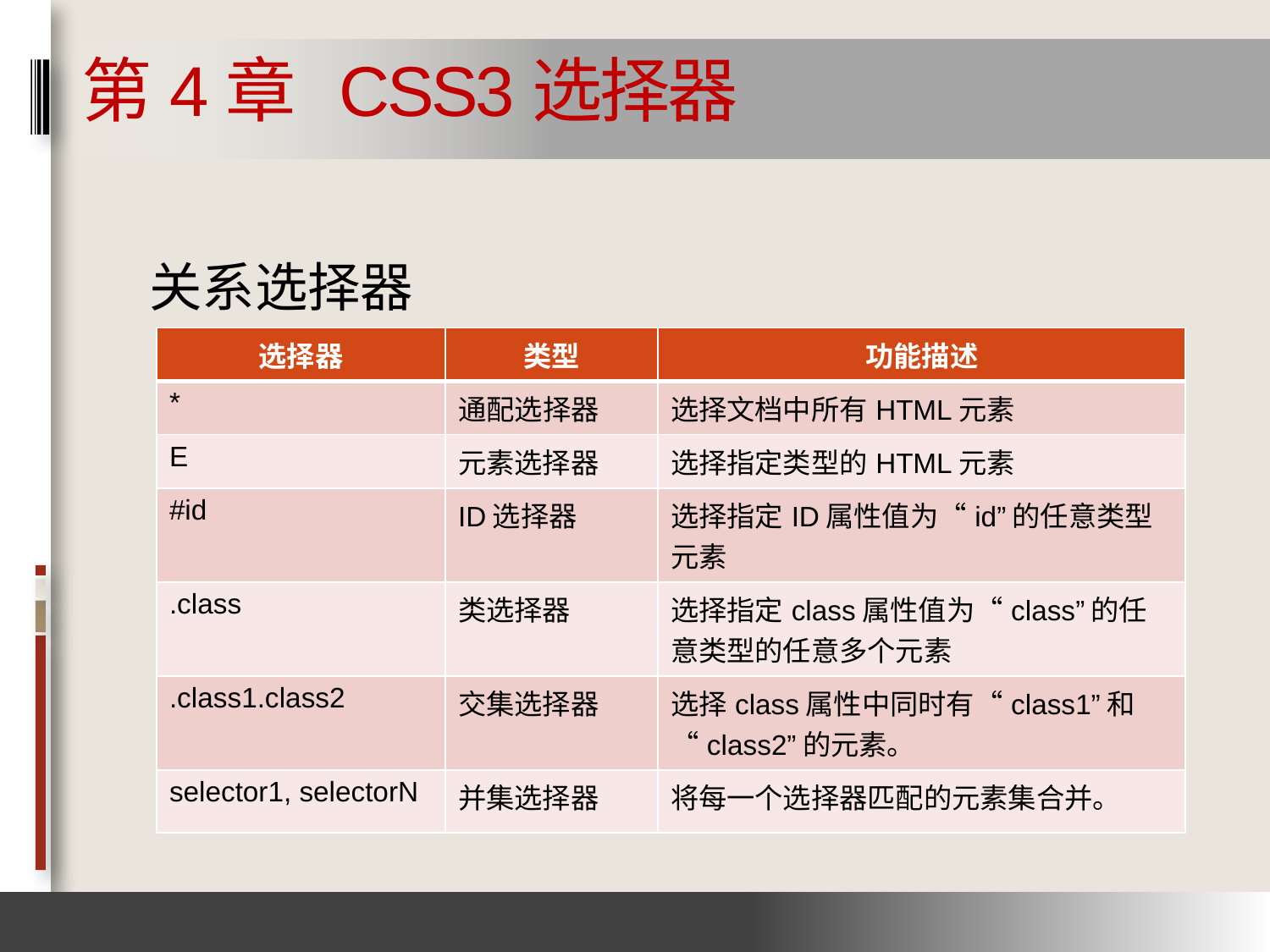

# 第4章  CSS3选择器
关系选择器

| 选择器 | 类型 | 功能描述 |
| --- | --- | --- |
| \* | 通配选择器 | 选择文档中所有HTML元素 |
| E | 元素选择器 | 选择指定类型的HTML元素 |
| #id | ID选择器 | 选择指定ID属性值为“id”的任意类型元素 |
| .class | 类选择器 | 选择指定class属性值为“class”的任意类型的任意多个元素 |
| .class1.class2 | 交集选择器 | 选择class属性中同时有“class1”和“class2”的元素。 |
| selector1, selectorN | 并集选择器 | 将每一个选择器匹配的元素集合并。 |